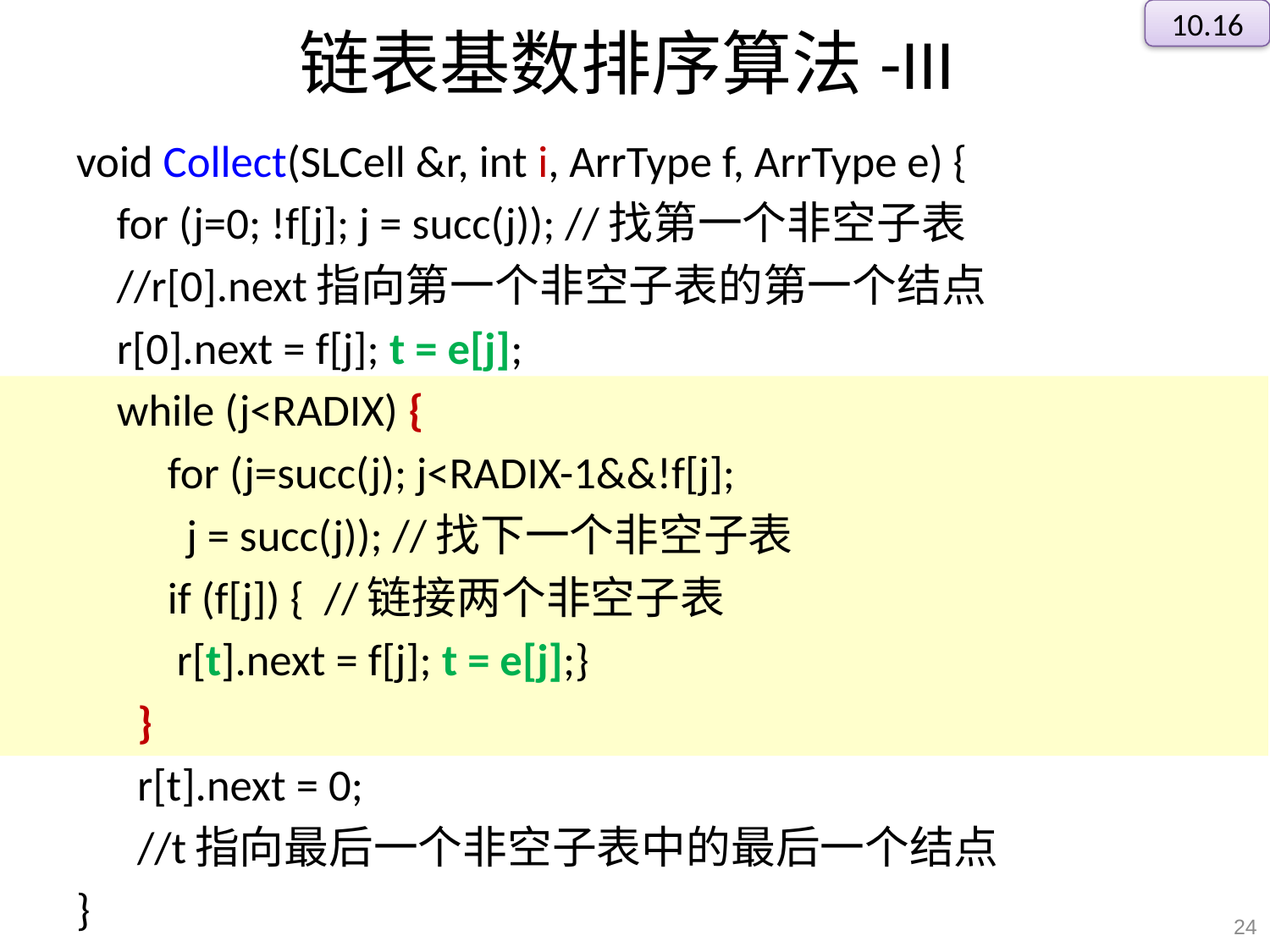

10.16
# 链表基数排序算法-III
void Collect(SLCell &r, int i, ArrType f, ArrType e) {
    for (j=0; !f[j]; j = succ(j)); //找第一个非空子表
    //r[0].next指向第一个非空子表的第一个结点
    r[0].next = f[j]; t = e[j];
    while (j<RADIX) {
         for (j=succ(j); j<RADIX-1&&!f[j];
			 j = succ(j)); //找下一个非空子表
         if (f[j]) {  //链接两个非空子表
		r[t].next = f[j]; t = e[j];}
      }
      r[t].next = 0;
      //t指向最后一个非空子表中的最后一个结点
}

24